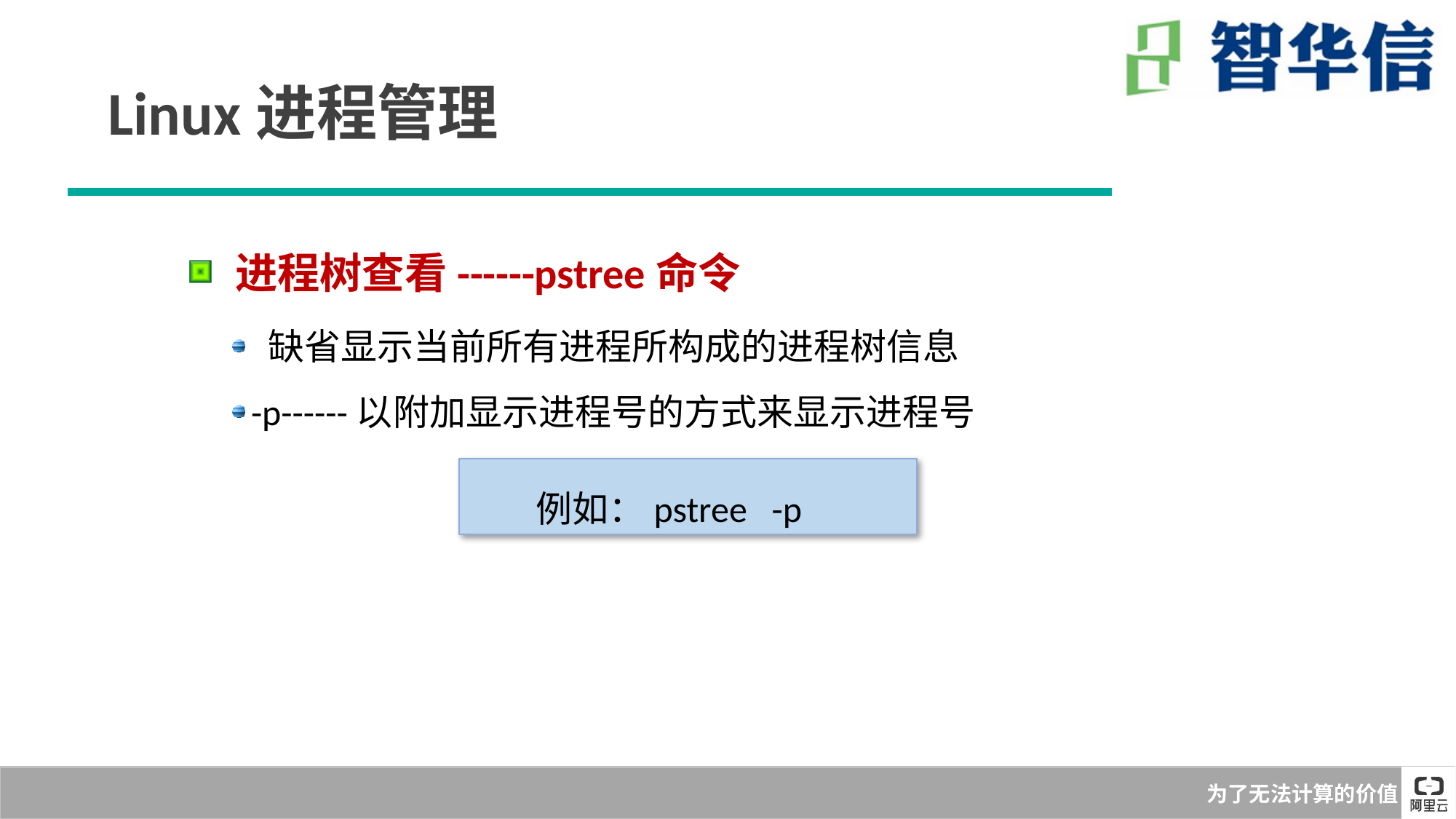

Linux进程管理
 进程树查看------pstree命令
 缺省显示当前所有进程所构成的进程树信息
-p------以附加显示进程号的方式来显示进程号
       例如：pstree   -p